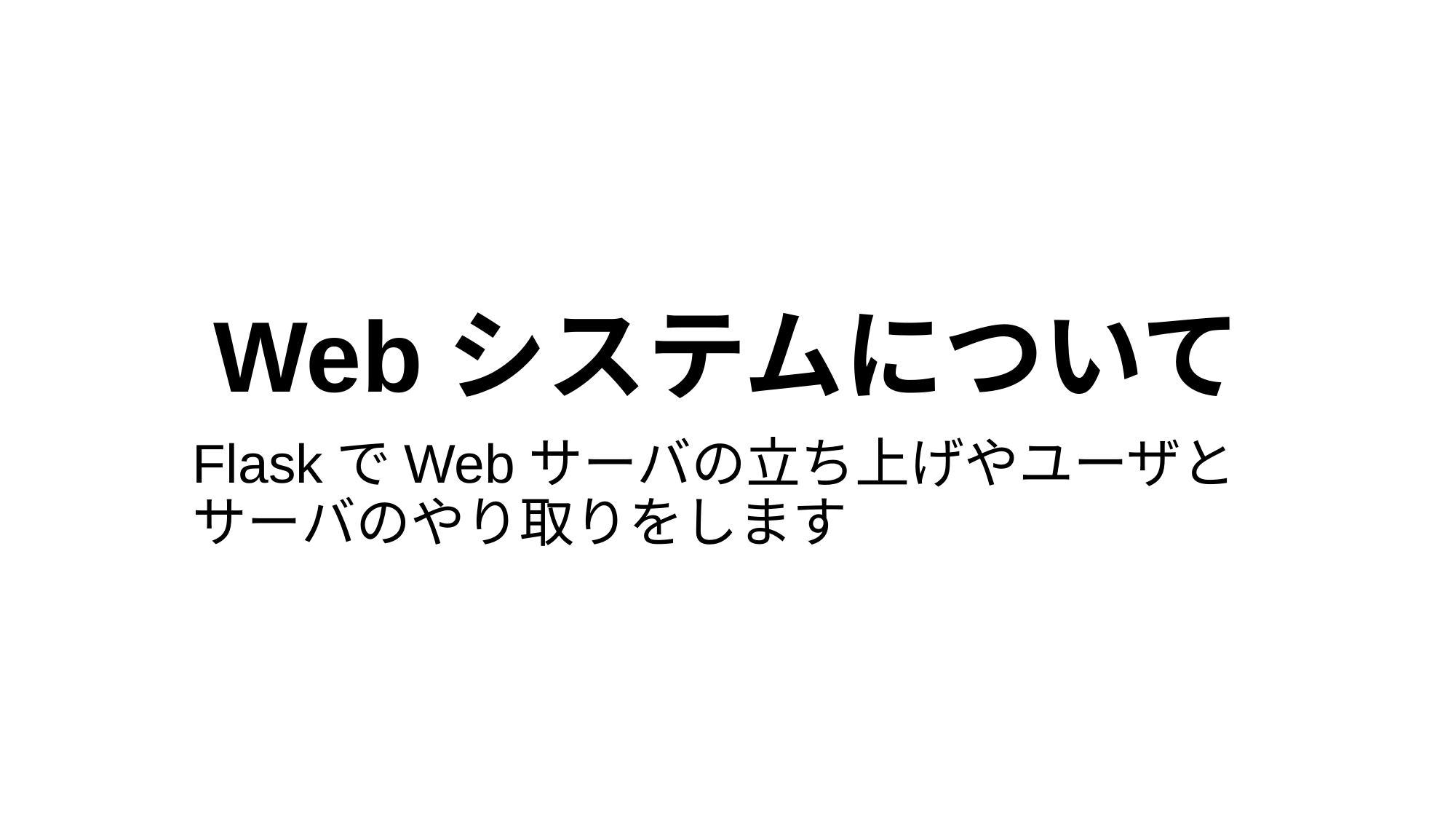

# Webシステムについて
FlaskでWebサーバの立ち上げやユーザとサーバのやり取りをします